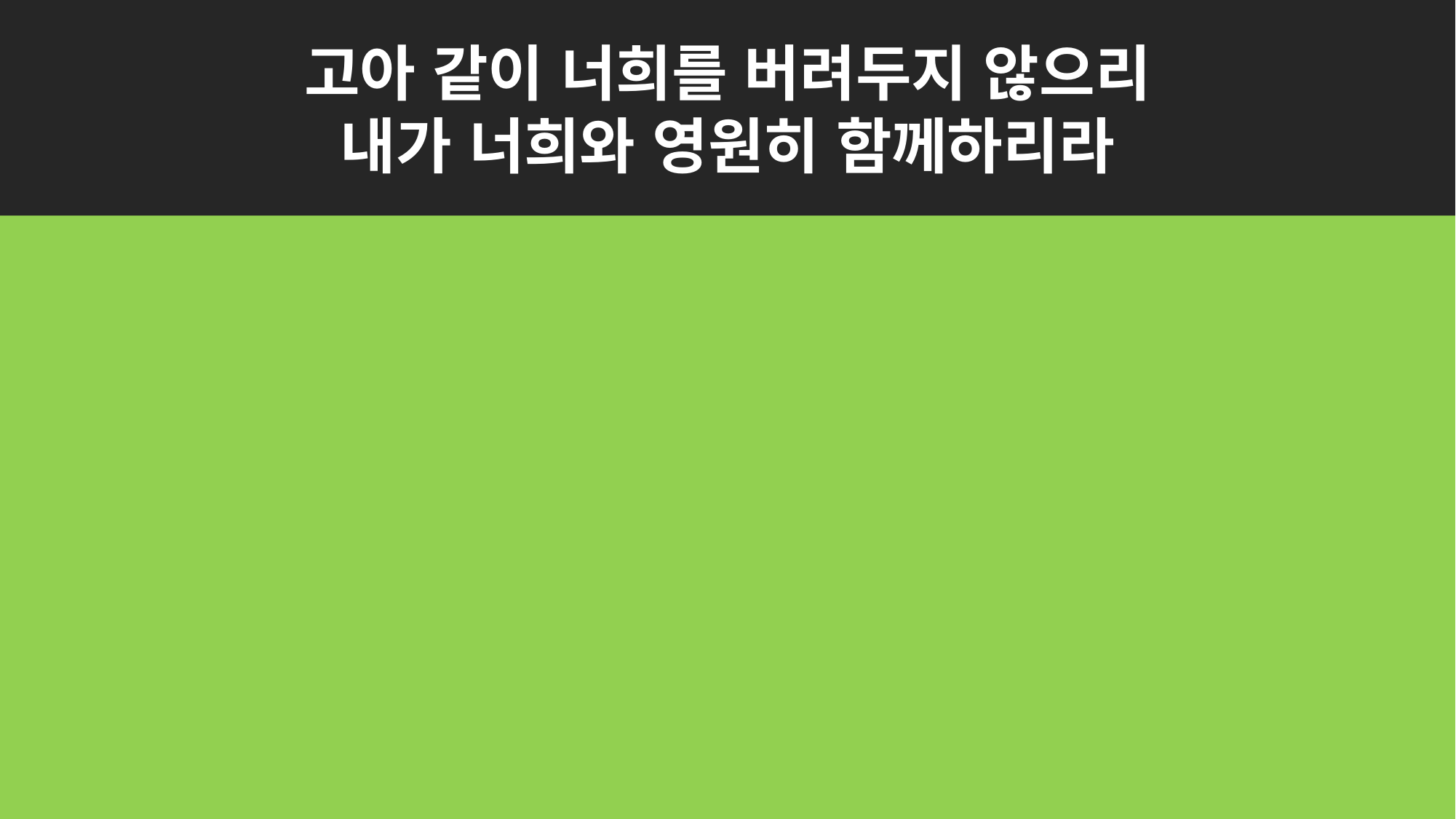

고아 같이 너희를 버려두지 않으리
내가 너희와 영원히 함께하리라